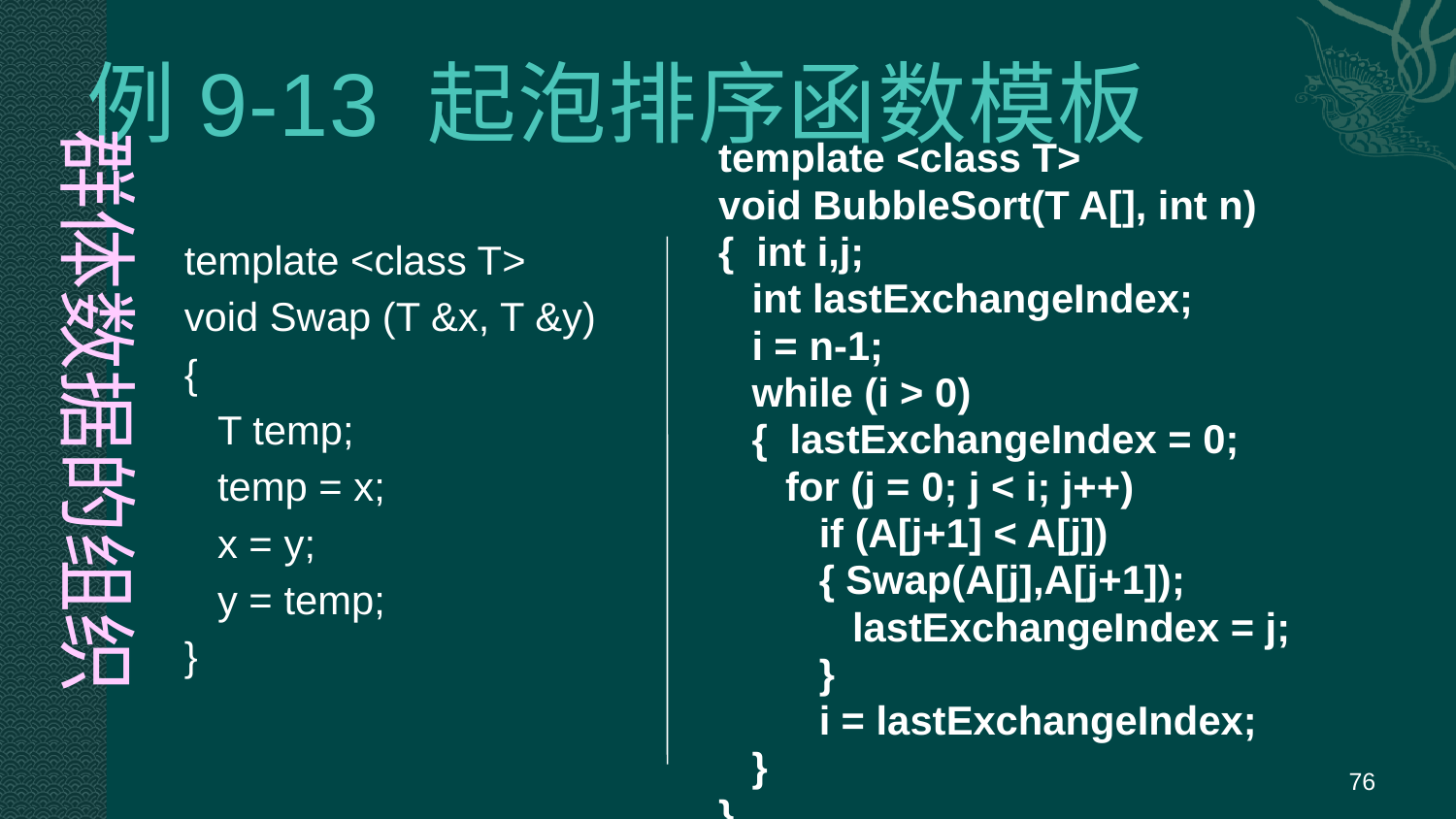

# 例9-13 起泡排序函数模板
群体数据的组织
template <class T>
void BubbleSort(T A[], int n)
{  int i,j;
   int lastExchangeIndex;
   i = n-1;
   while (i > 0)
   {  lastExchangeIndex = 0;
      for (j = 0; j < i; j++)
         if (A[j+1] < A[j])
         { Swap(A[j],A[j+1]);
            lastExchangeIndex = j;
         }
         i = lastExchangeIndex;
   }
}
template <class T>
void Swap (T &x, T &y)
{
   T temp;
   temp = x;
   x = y;
   y = temp;
}

76